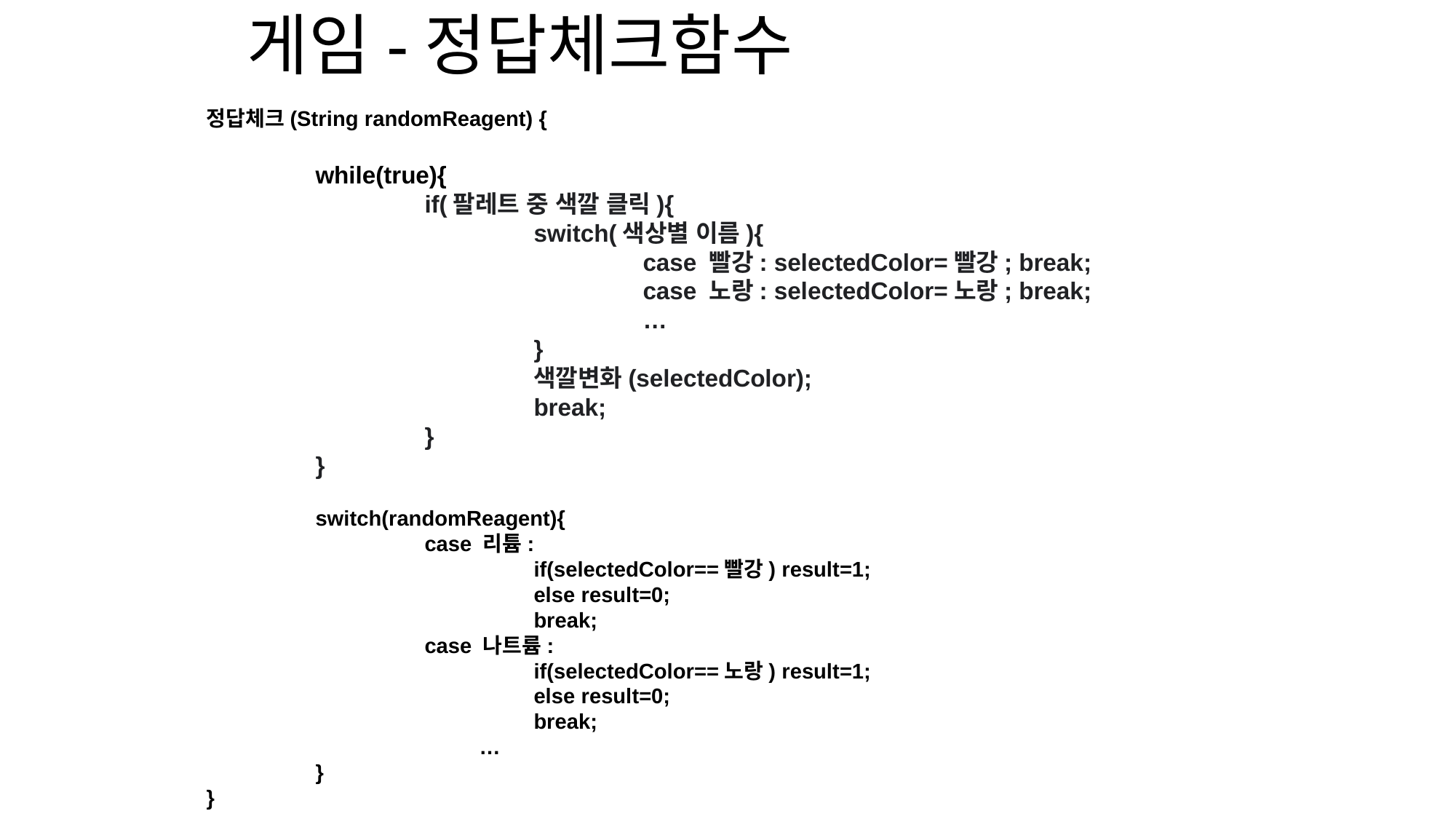

# 게임-정답체크함수

	정답체크(String randomReagent) {

	while(true){
	if(팔레트 중 색깔 클릭){
		switch(색상별 이름){
			case 빨강: selectedColor=빨강; break;
			case 노랑: selectedColor=노랑; break;
			…
		}
		색깔변화(selectedColor);
		break;
	}
}

switch(randomReagent){
	case 리튬:
		if(selectedColor==빨강) result=1;
		else result=0;
		break;
	case 나트륨:
		if(selectedColor==노랑) result=1;
		else result=0;
		break;
		…
}
}